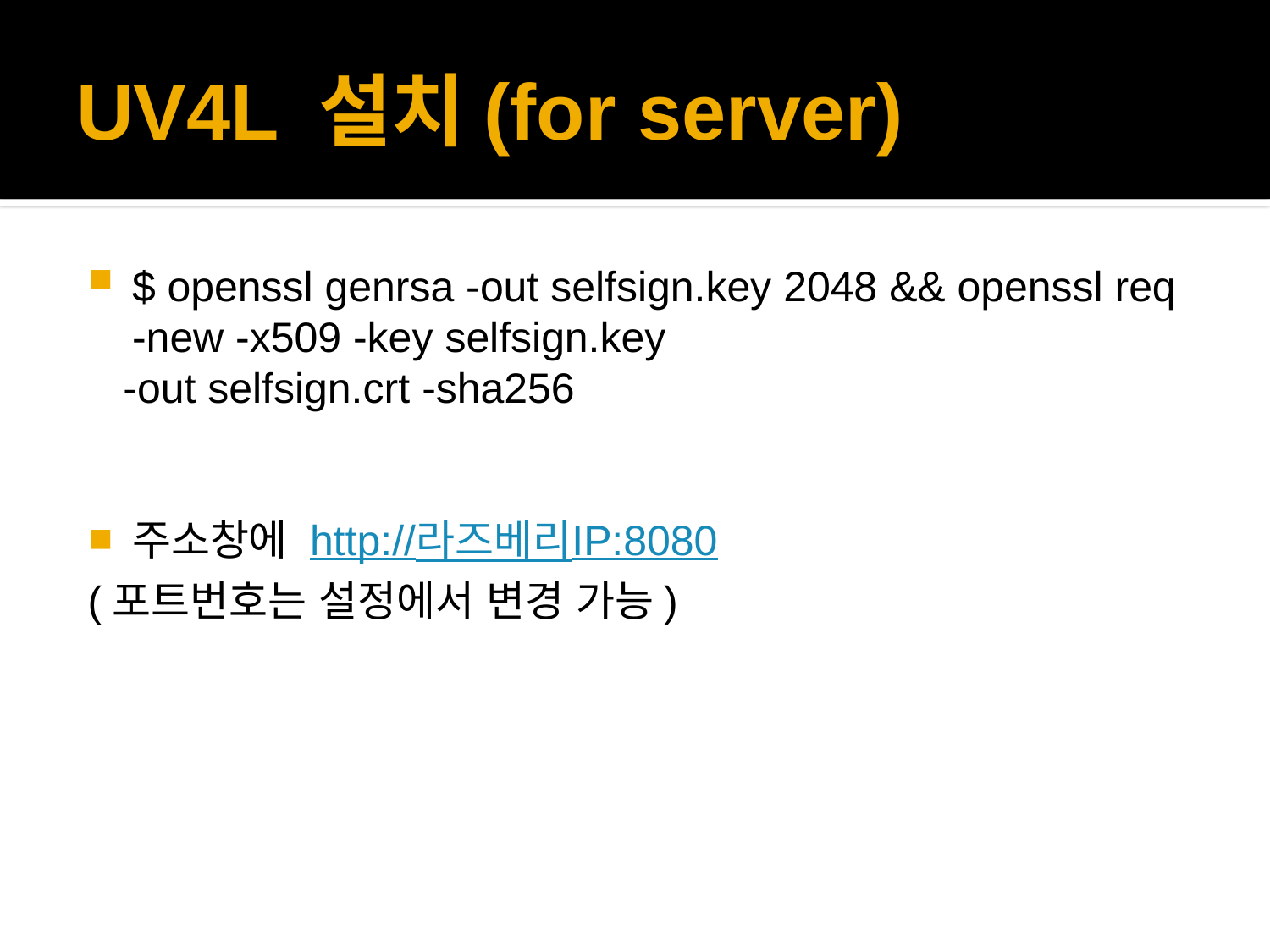

# UV4L 설치(for server)
$ openssl genrsa -out selfsign.key 2048 && openssl req -new -x509 -key selfsign.key
   -out selfsign.crt -sha256

주소창에 http://라즈베리IP:8080
(포트번호는 설정에서 변경 가능)